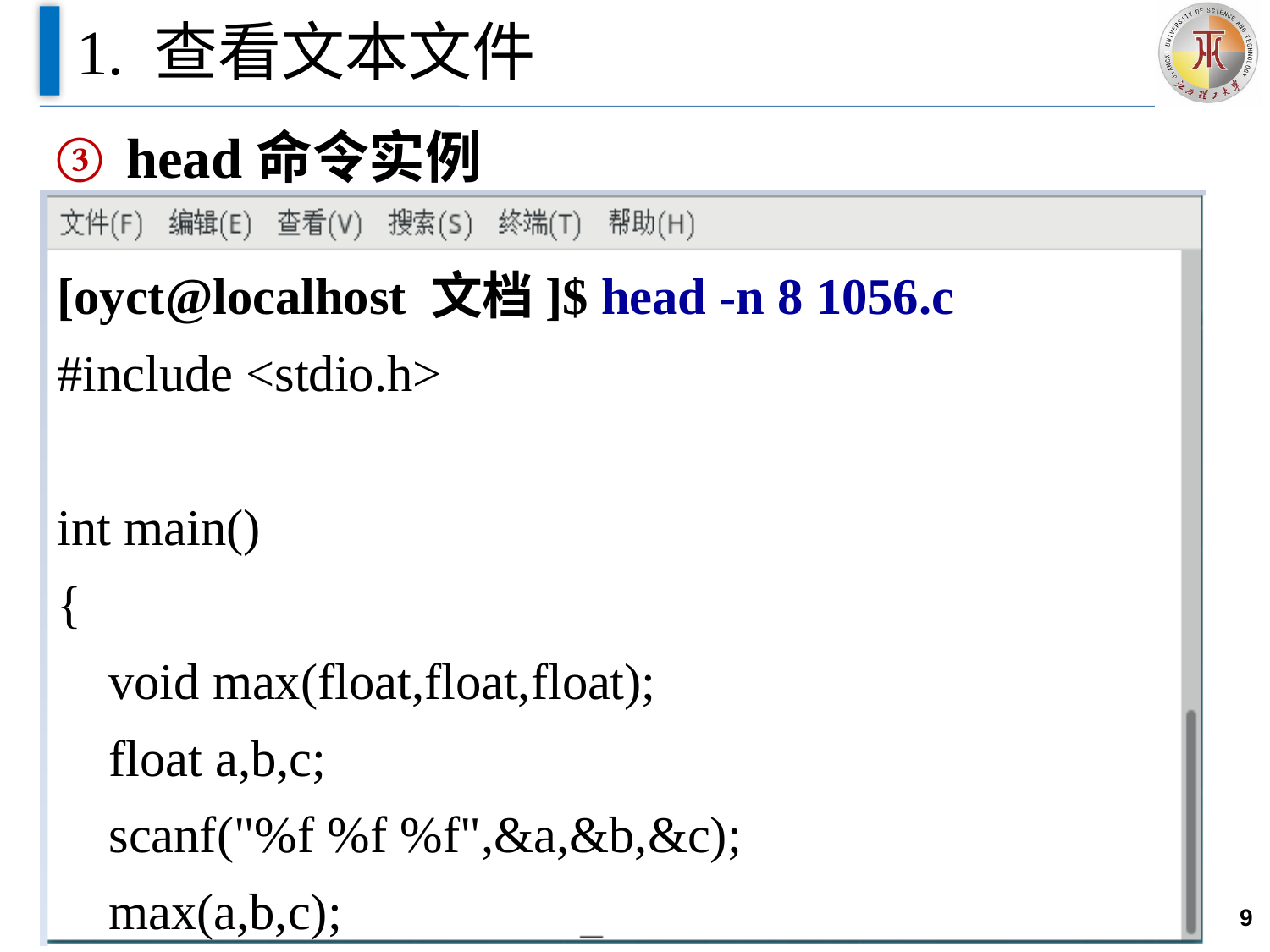

# 1. 查看文本文件
head命令实例
[oyct@localhost 文档]$ head -n 8 1056.c
#include <stdio.h>

int main()
{
    void max(float,float,float);
    float a,b,c;
    scanf("%f %f %f",&a,&b,&c);
    max(a,b,c);
9